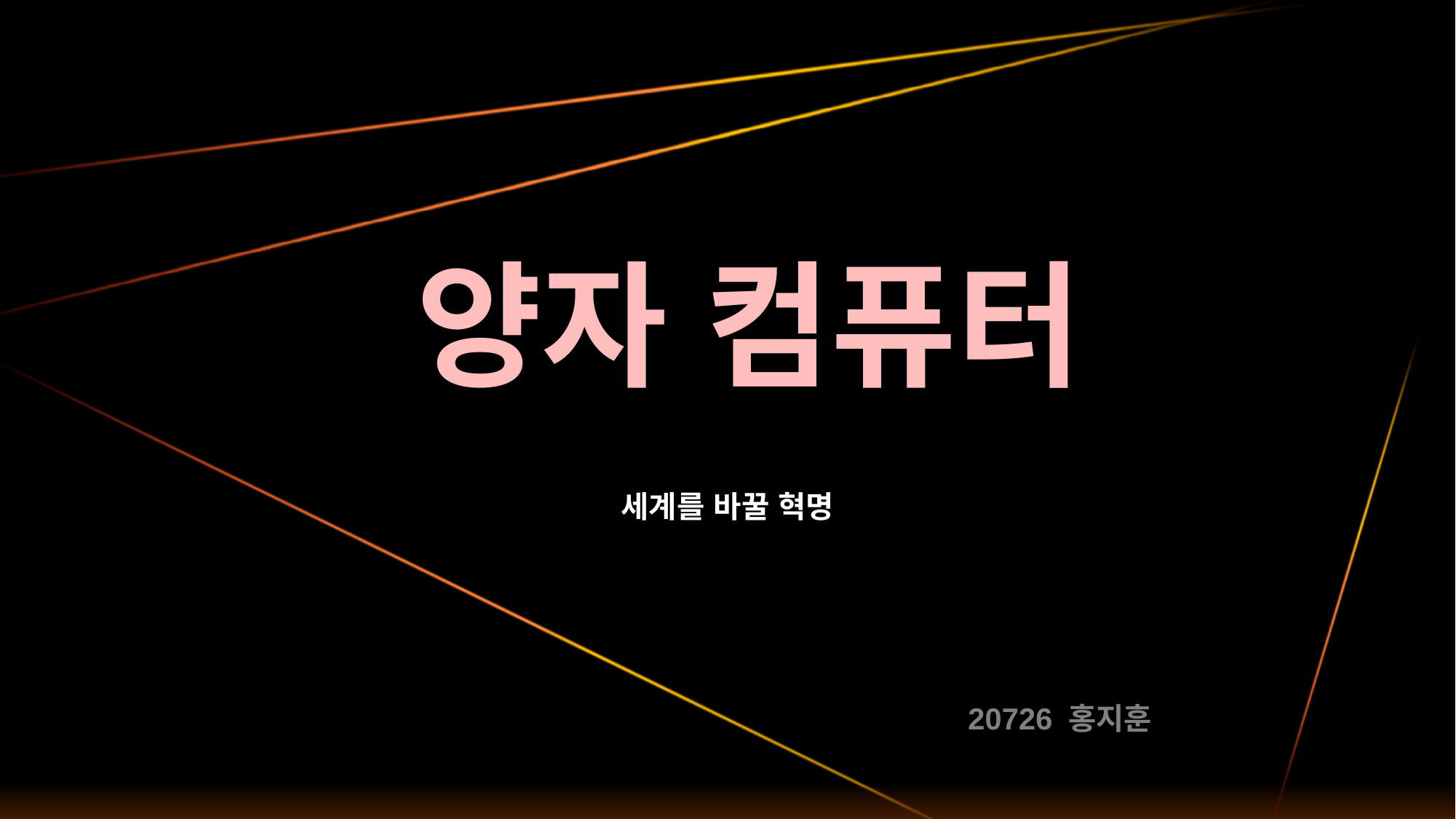

# 양자 컴퓨터
세계를 바꿀 혁명
20726 홍지훈